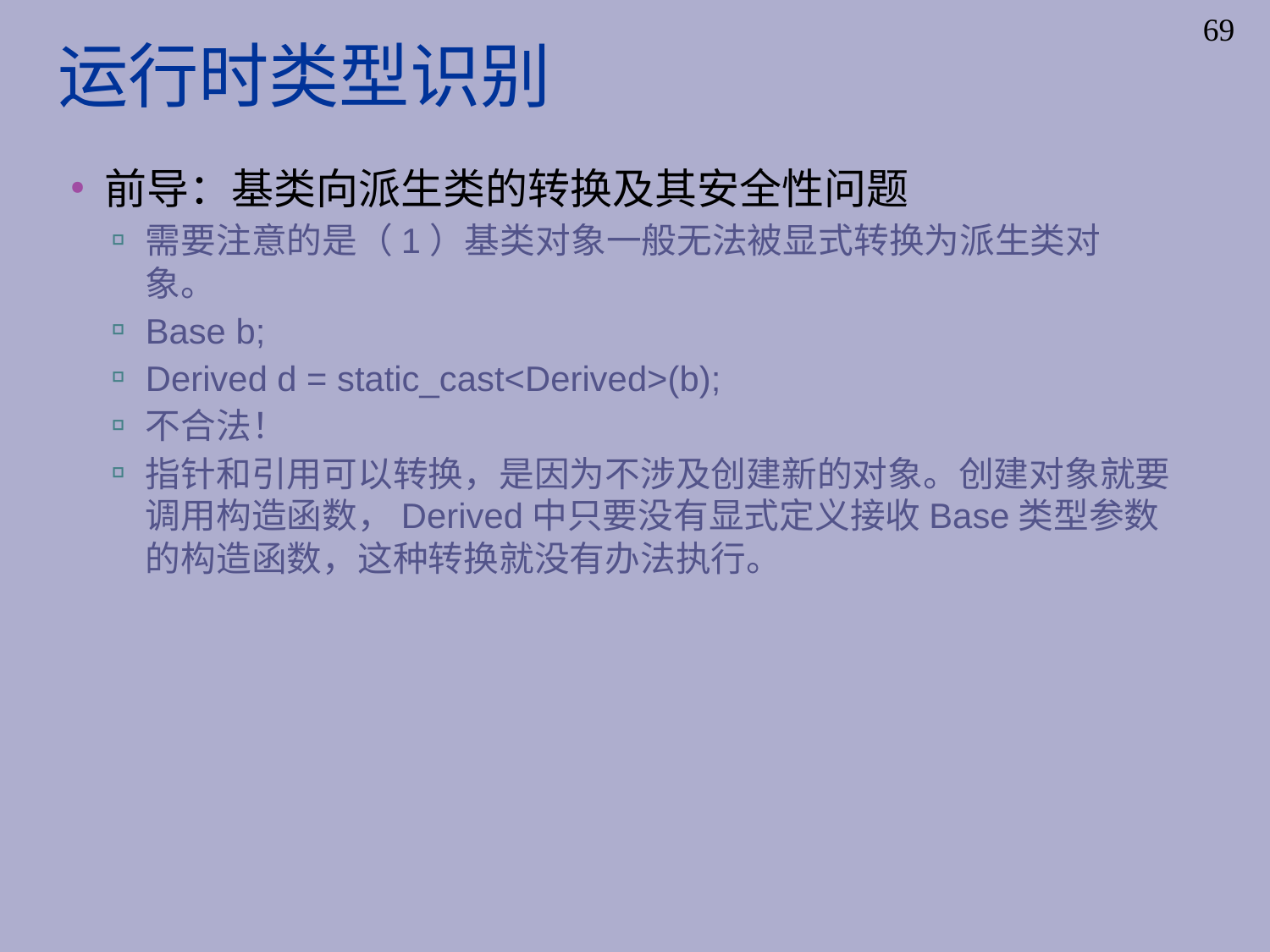

# 运行时类型识别
69
前导：基类向派生类的转换及其安全性问题
需要注意的是（1）基类对象一般无法被显式转换为派生类对象。
Base b;
Derived d = static_cast<Derived>(b);
不合法！
指针和引用可以转换，是因为不涉及创建新的对象。创建对象就要调用构造函数，Derived中只要没有显式定义接收Base类型参数的构造函数，这种转换就没有办法执行。